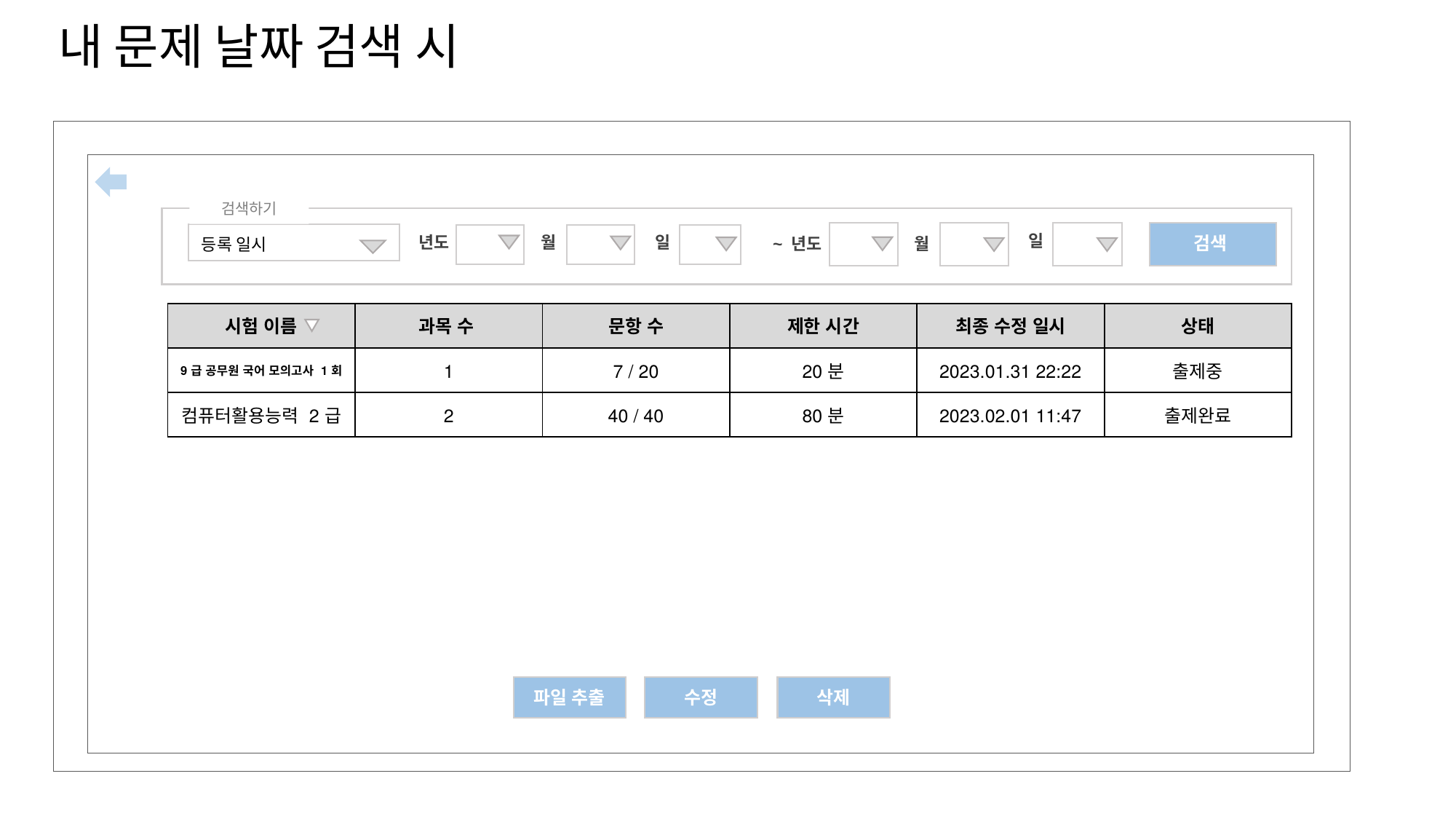

# 내 문제 날짜 검색 시

검색하기

검색

등록 일시

일
월
~ 년도

월

일
년도

| 시험 이름 | 과목 수 | 문항 수 | 제한 시간 | 최종 수정 일시 | 상태 |
| --- | --- | --- | --- | --- | --- |
| 9급 공무원 국어 모의고사 1회 | 1 | 7 / 20 | 20분 | 2023.01.31 22:22 | 출제중 |
| 컴퓨터활용능력 2급 | 2 | 40 / 40 | 80분 | 2023.02.01 11:47 | 출제완료 |

파일 추출

수정

삭제